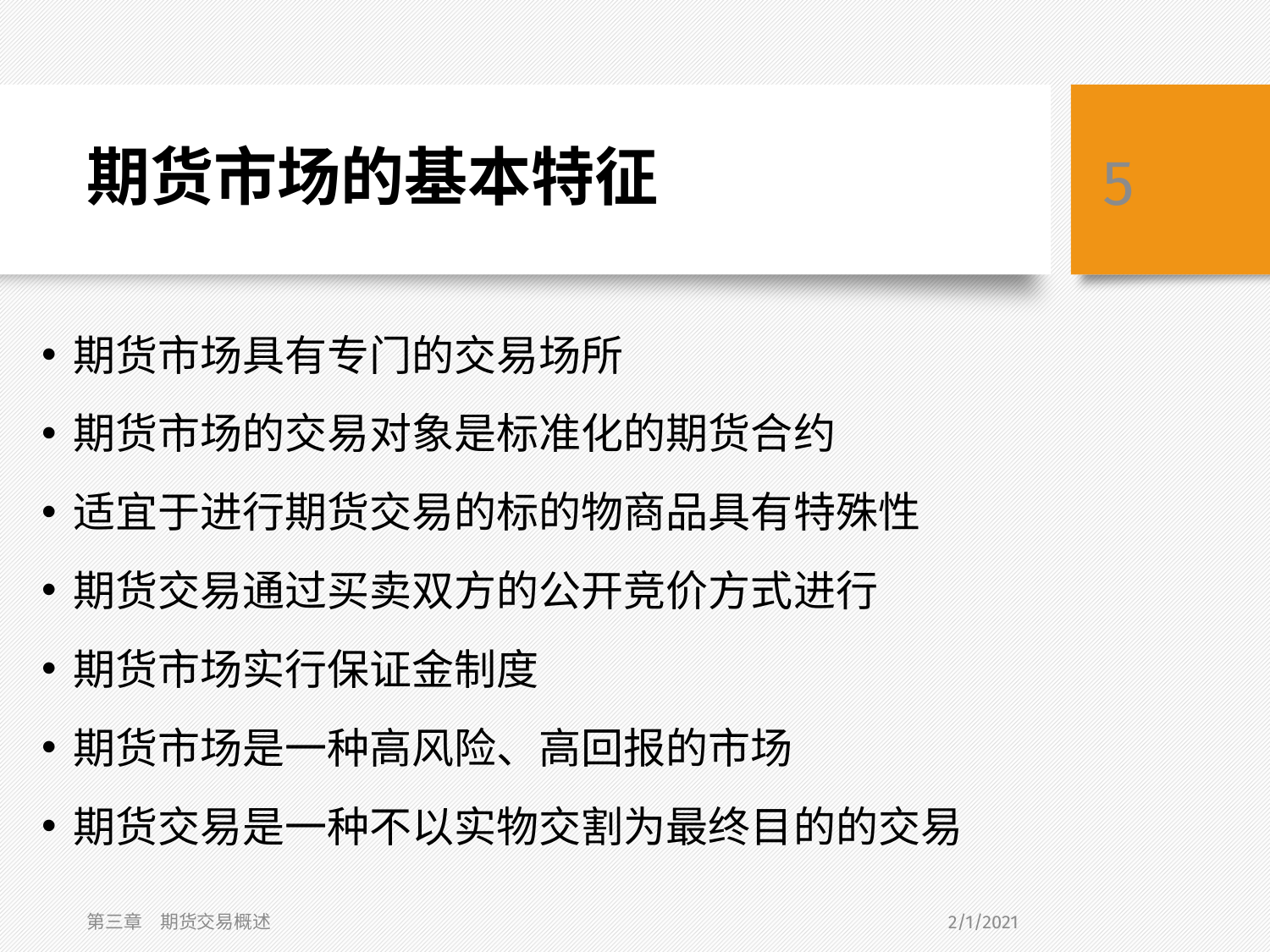

# 期货市场的基本特征
5
期货市场具有专门的交易场所
期货市场的交易对象是标准化的期货合约
适宜于进行期货交易的标的物商品具有特殊性
期货交易通过买卖双方的公开竞价方式进行
期货市场实行保证金制度
期货市场是一种高风险、高回报的市场
期货交易是一种不以实物交割为最终目的的交易

2/1/2021
第三章　期货交易概述